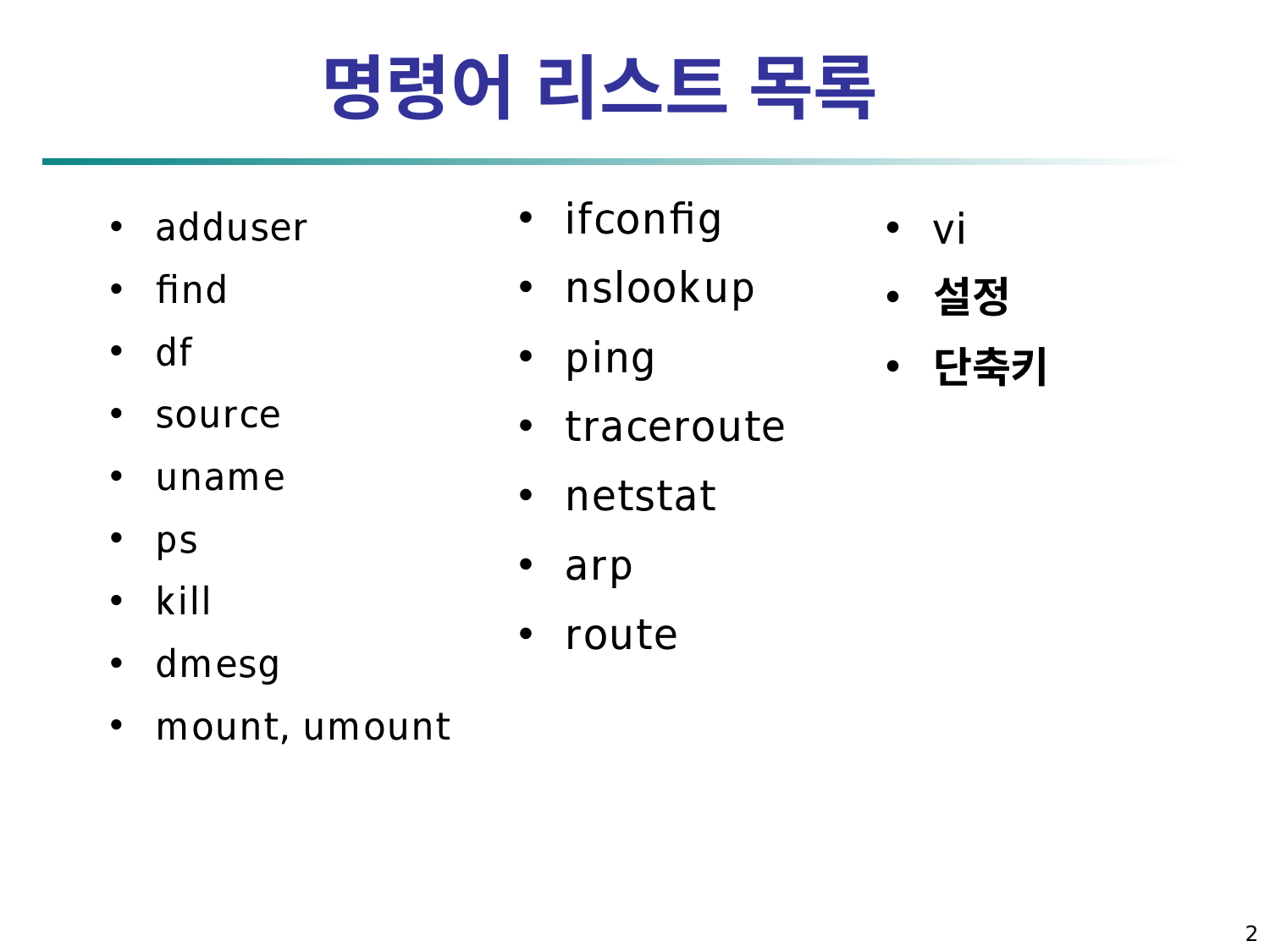

# 명령어 리스트 목록
ifconfig
nslookup
ping
traceroute
netstat
arp
route

vi
설정
단축키
adduser
find
df
source
uname
ps
kill
dmesg
mount, umount

2